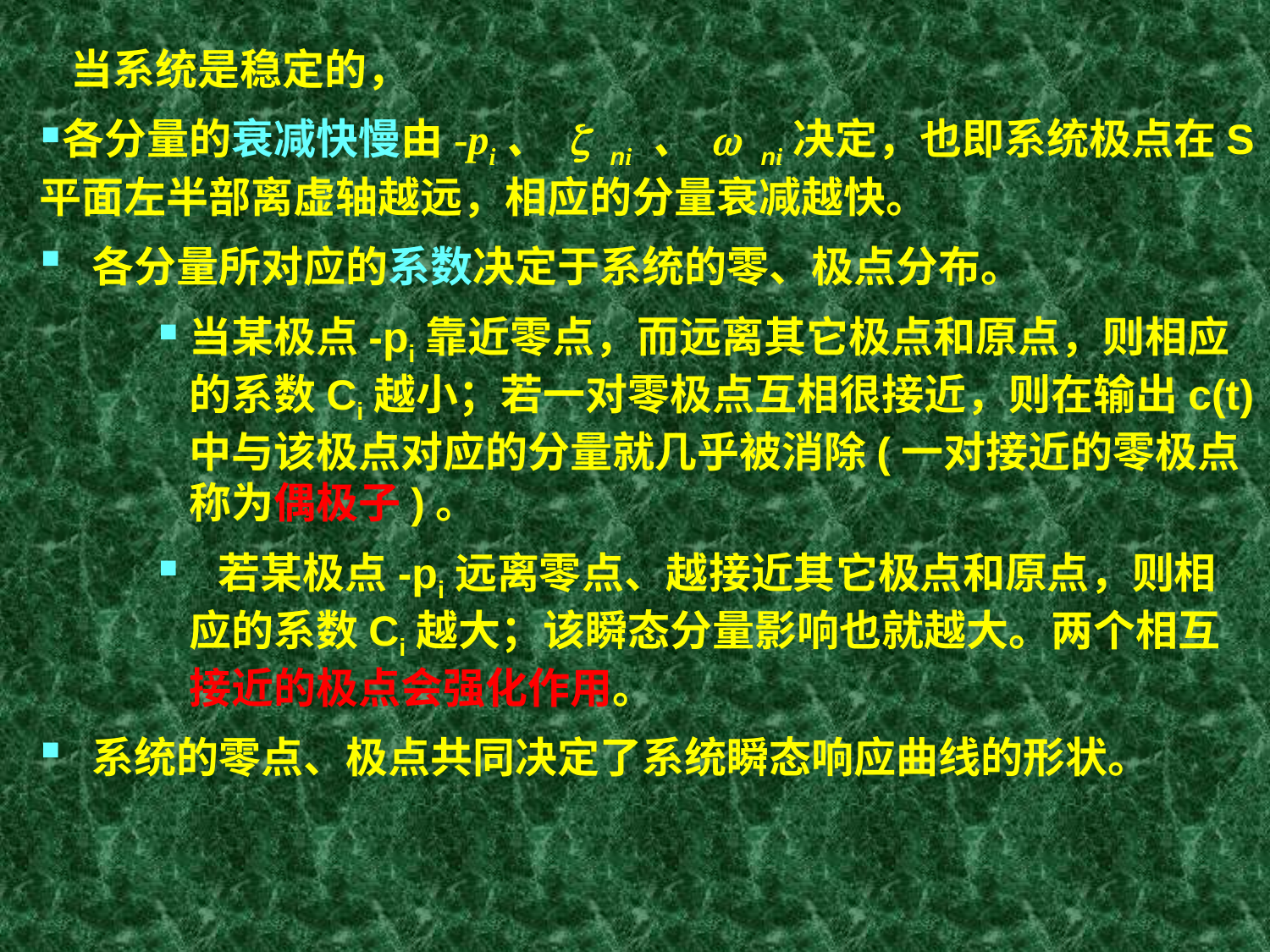

# 当系统是稳定的，
各分量的衰减快慢由-pi、 ζ ni 、 ω ni决定，也即系统极点在S平面左半部离虚轴越远，相应的分量衰减越快。
  各分量所对应的系数决定于系统的零、极点分布。
当某极点-pi靠近零点，而远离其它极点和原点，则相应的系数Ci越小；若一对零极点互相很接近，则在输出c(t)中与该极点对应的分量就几乎被消除(一对接近的零极点称为偶极子)。
  若某极点-pi远离零点、越接近其它极点和原点，则相应的系数Ci越大；该瞬态分量影响也就越大。两个相互接近的极点会强化作用。
  系统的零点、极点共同决定了系统瞬态响应曲线的形状。